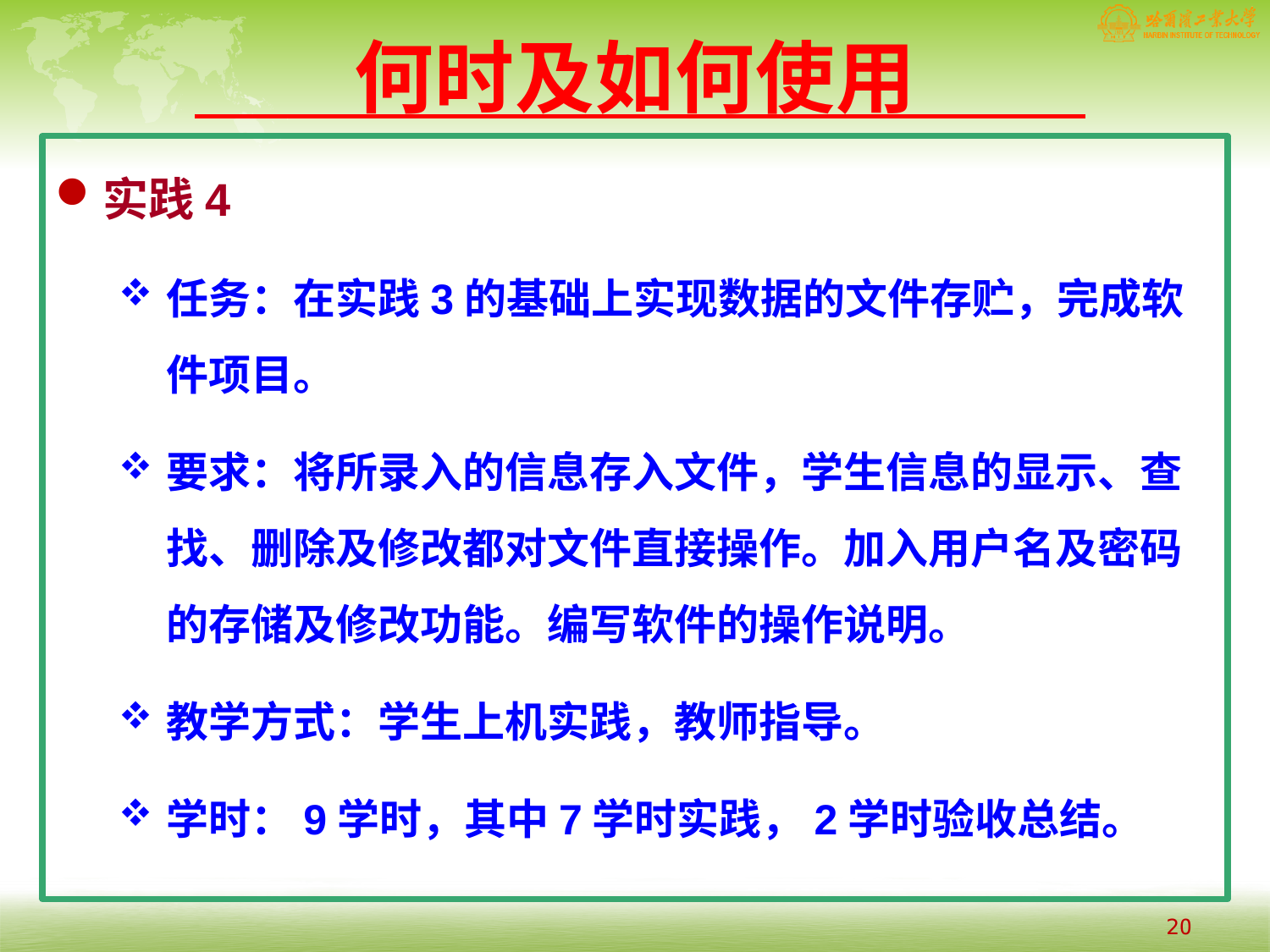

# 何时及如何使用
实践4
任务：在实践3的基础上实现数据的文件存贮，完成软件项目。
要求：将所录入的信息存入文件，学生信息的显示、查找、删除及修改都对文件直接操作。加入用户名及密码的存储及修改功能。编写软件的操作说明。
教学方式：学生上机实践，教师指导。
学时：9学时，其中7学时实践，2学时验收总结。

20